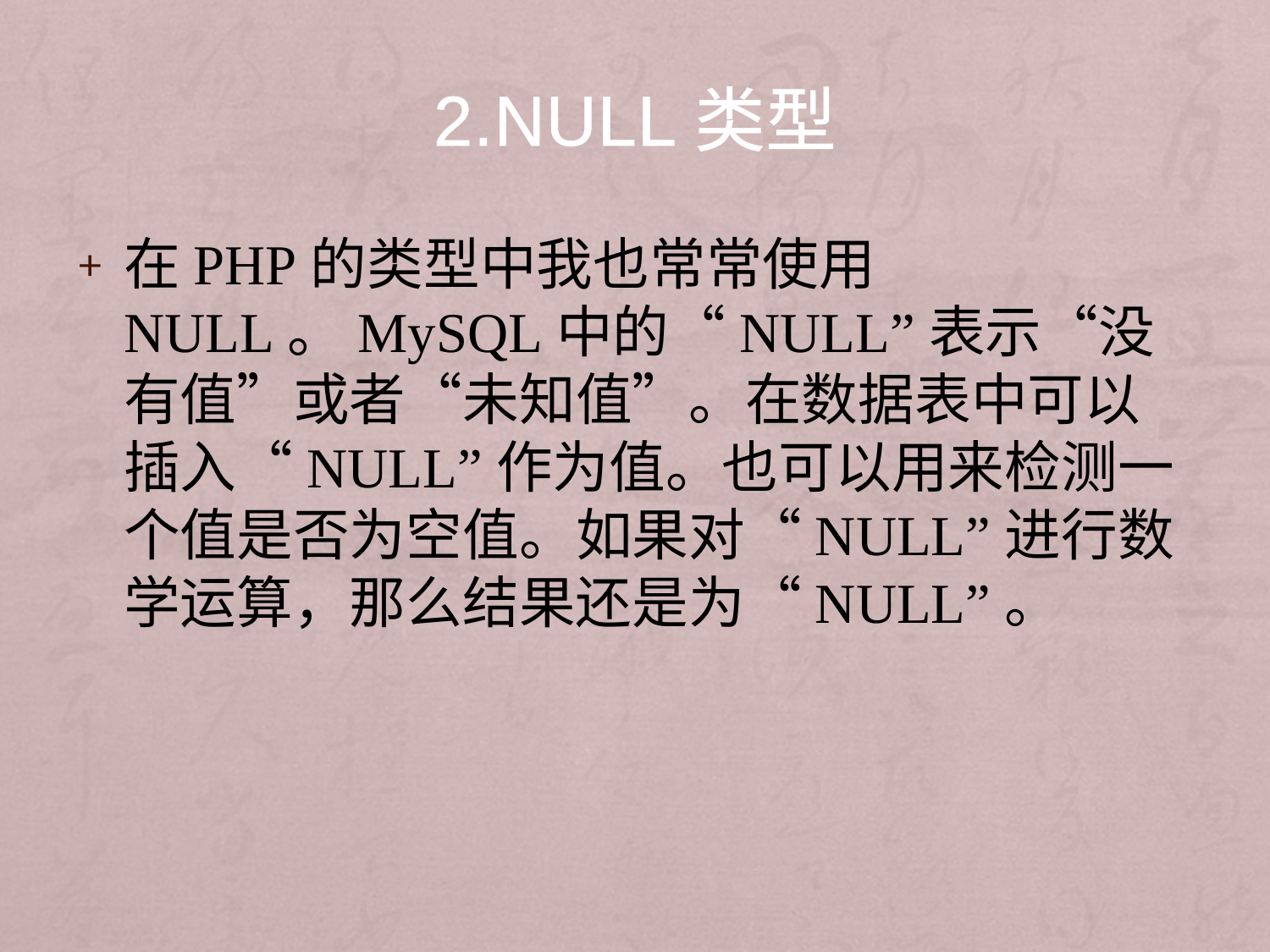

# 2.NULL类型
在PHP的类型中我也常常使用NULL。MySQL中的“NULL”表示“没有值”或者“未知值”。在数据表中可以插入“NULL”作为值。也可以用来检测一个值是否为空值。如果对“NULL”进行数学运算，那么结果还是为“NULL”。